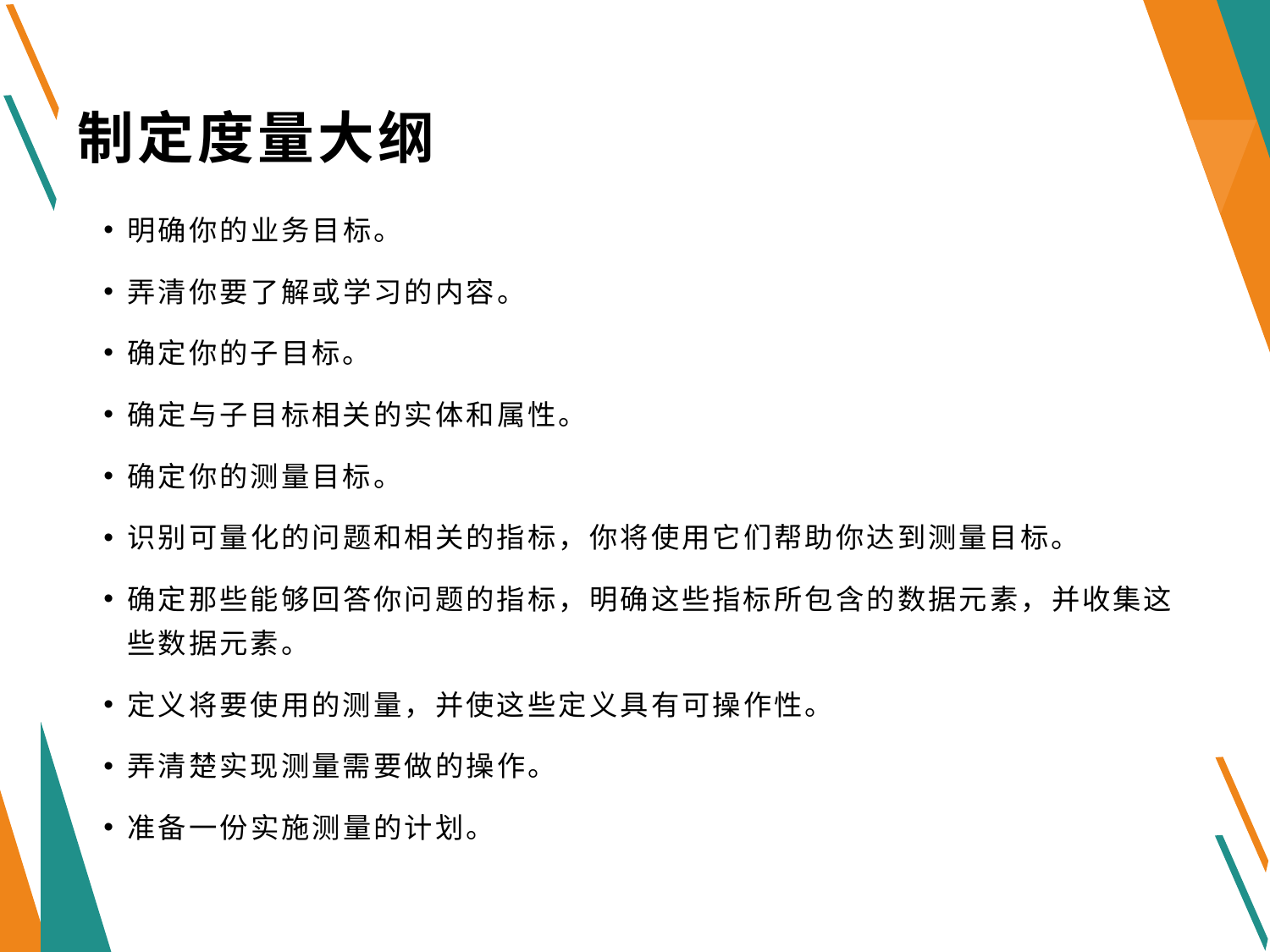

# 制定度量大纲
明确你的业务目标。
弄清你要了解或学习的内容。
确定你的子目标。
确定与子目标相关的实体和属性。
确定你的测量目标。
识别可量化的问题和相关的指标，你将使用它们帮助你达到测量目标。
确定那些能够回答你问题的指标，明确这些指标所包含的数据元素，并收集这些数据元素。
定义将要使用的测量，并使这些定义具有可操作性。
弄清楚实现测量需要做的操作。
准备一份实施测量的计划。
25